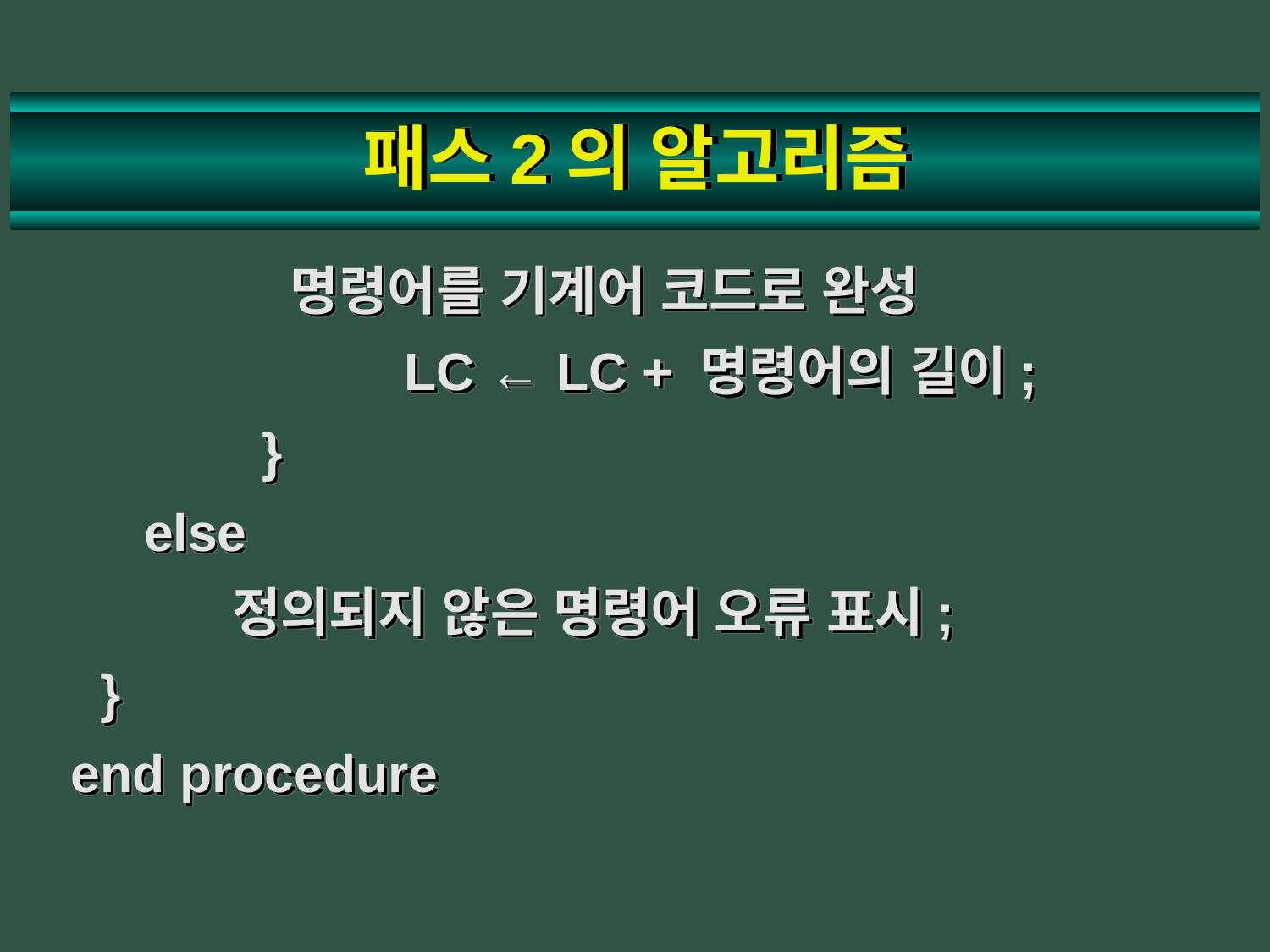

# 패스2의 알고리즘
     	   명령어를 기계어 코드로 완성
			   LC ← LC + 명령어의 길이;
 		  }
      else
           정의되지 않은 명령어 오류 표시;
   }
 end procedure